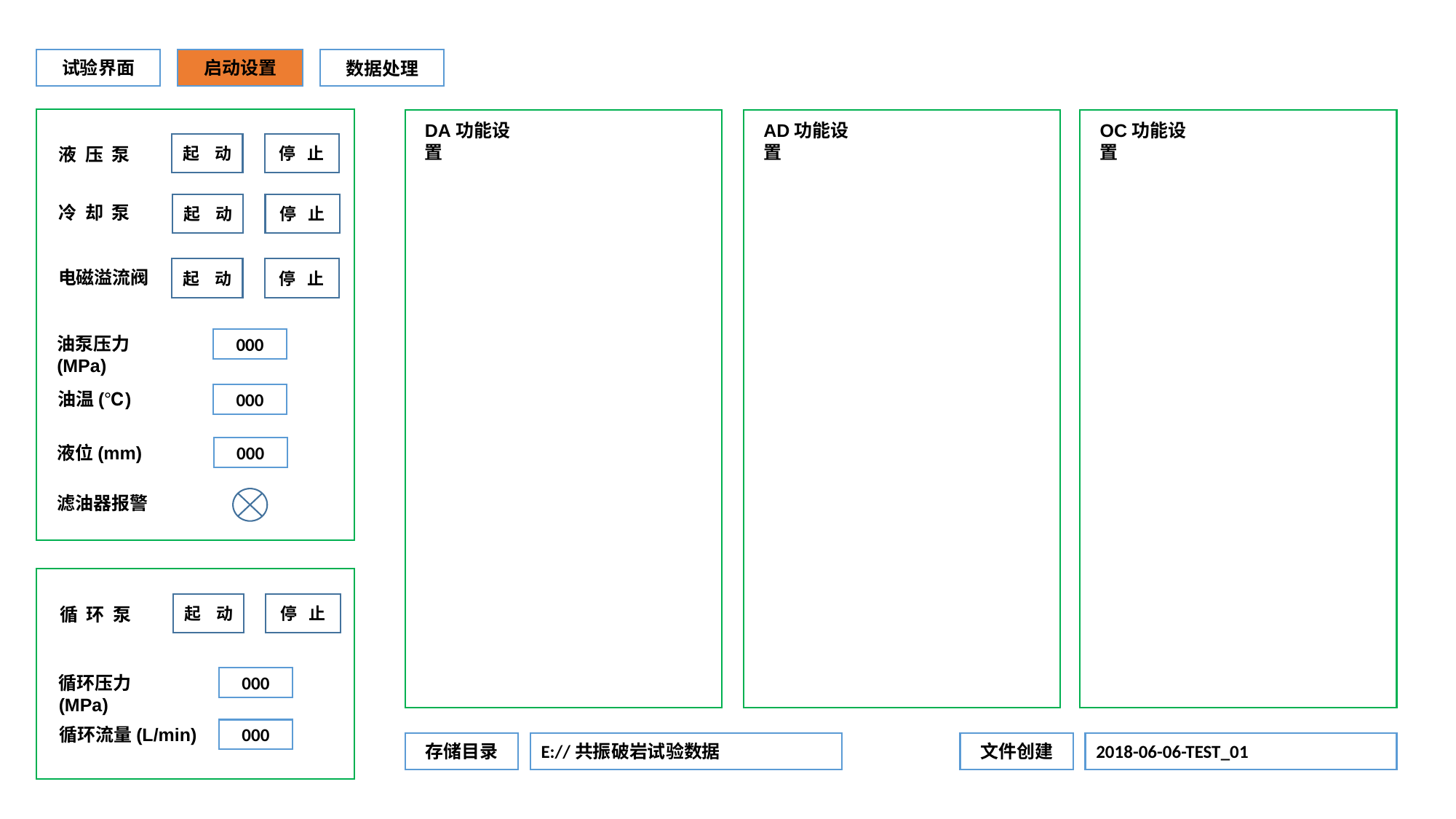

试验界面
启动设置
数据处理

DA功能设置
AD功能设置
OC功能设置
起    动
停   止
液  压  泵
起    动
停   止
冷  却  泵
起    动
停   止
电磁溢流阀
油泵压力(MPa)
000
油温(℃)
000
液位(mm)
000
滤油器报警

起    动
停   止
循  环  泵
循环压力(MPa)
000
循环流量(L/min)
000
存储目录
E://共振破岩试验数据
文件创建
2018-06-06-TEST_01